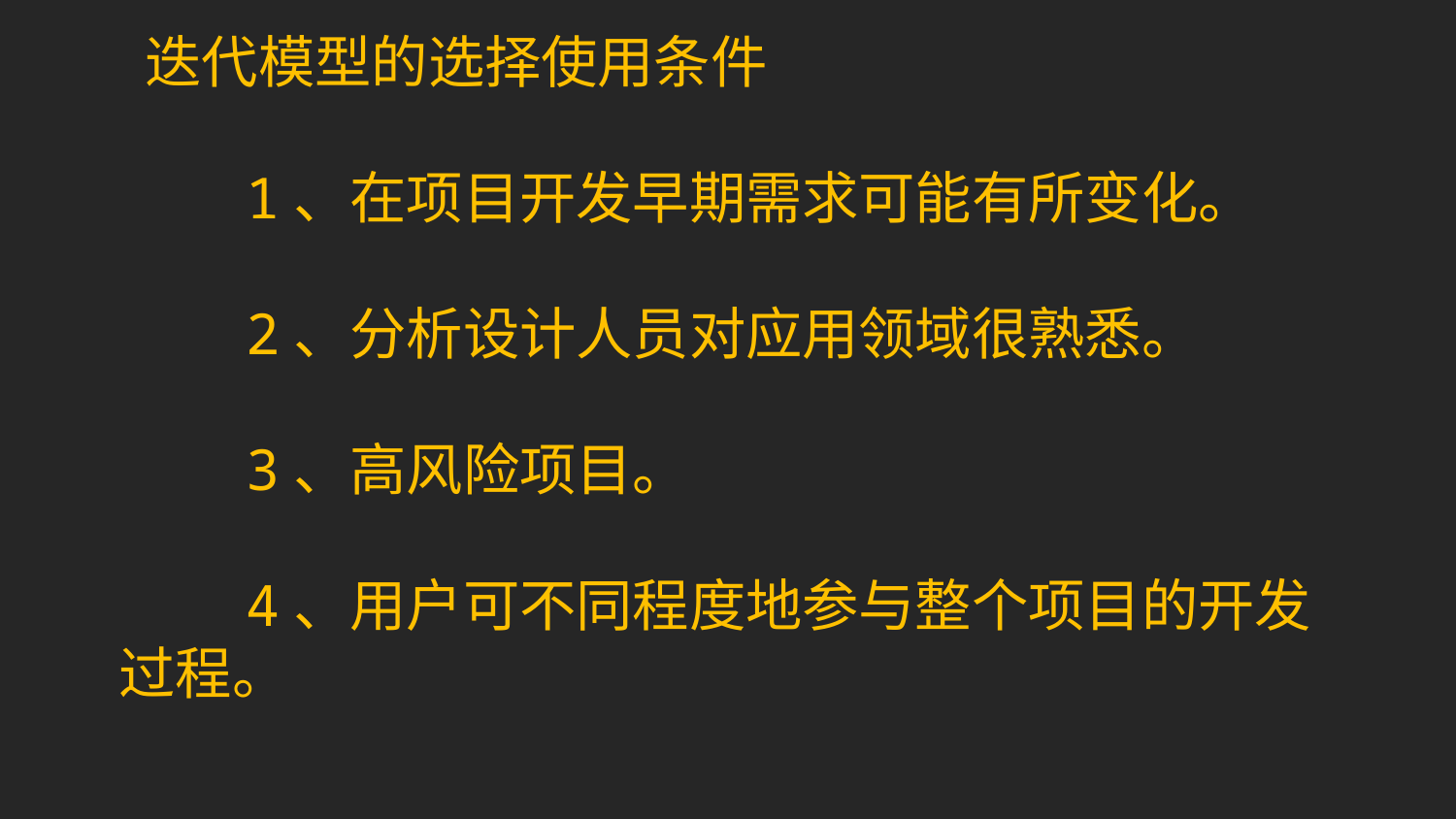

迭代模型的选择使用条件

　　1、在项目开发早期需求可能有所变化。

　　2、分析设计人员对应用领域很熟悉。

　　3、高风险项目。

　　4、用户可不同程度地参与整个项目的开发过程。